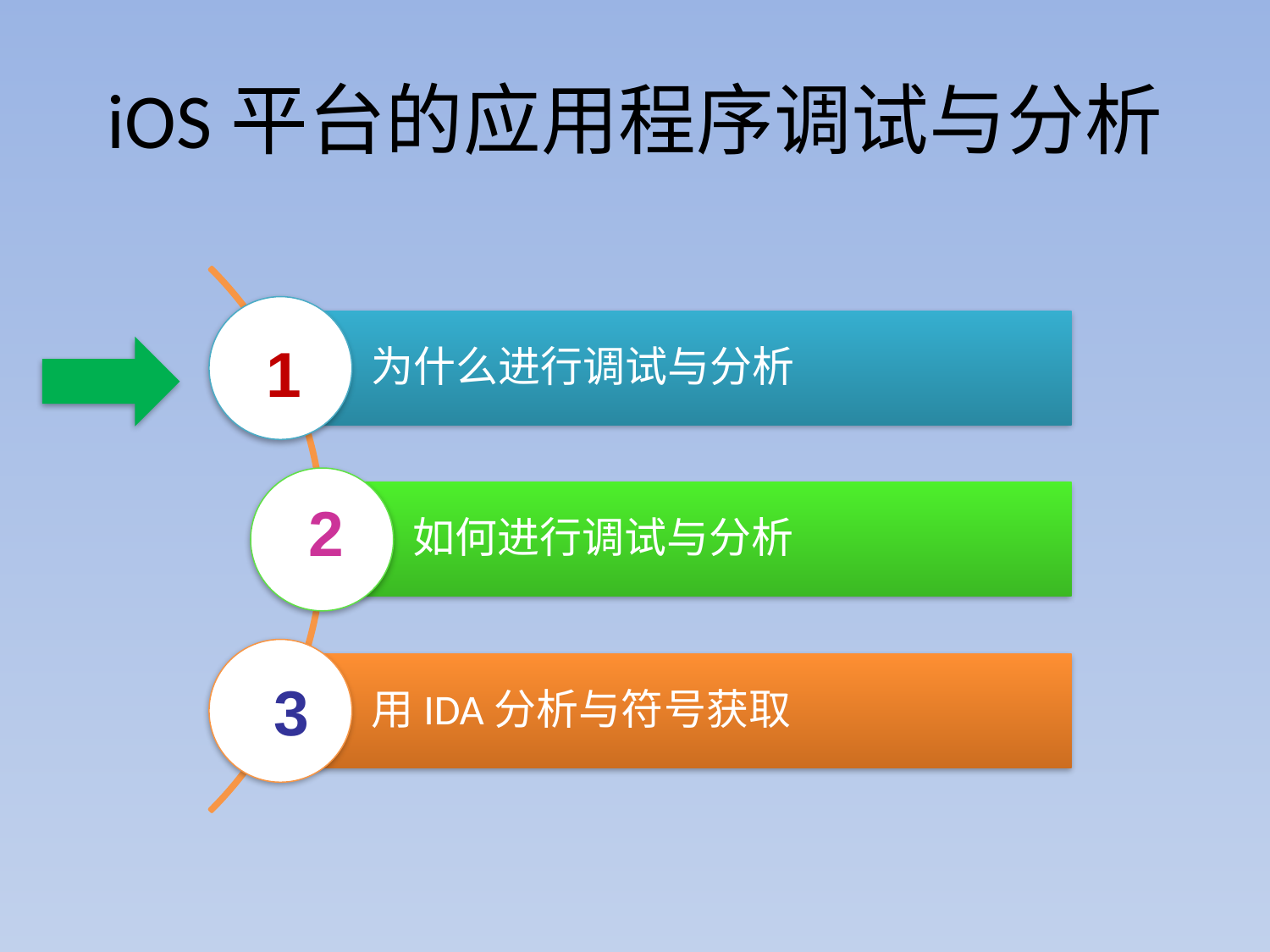

# iOS平台的应用程序调试与分析
为什么进行调试与分析
如何进行调试与分析
用IDA分析与符号获取
1

2
3